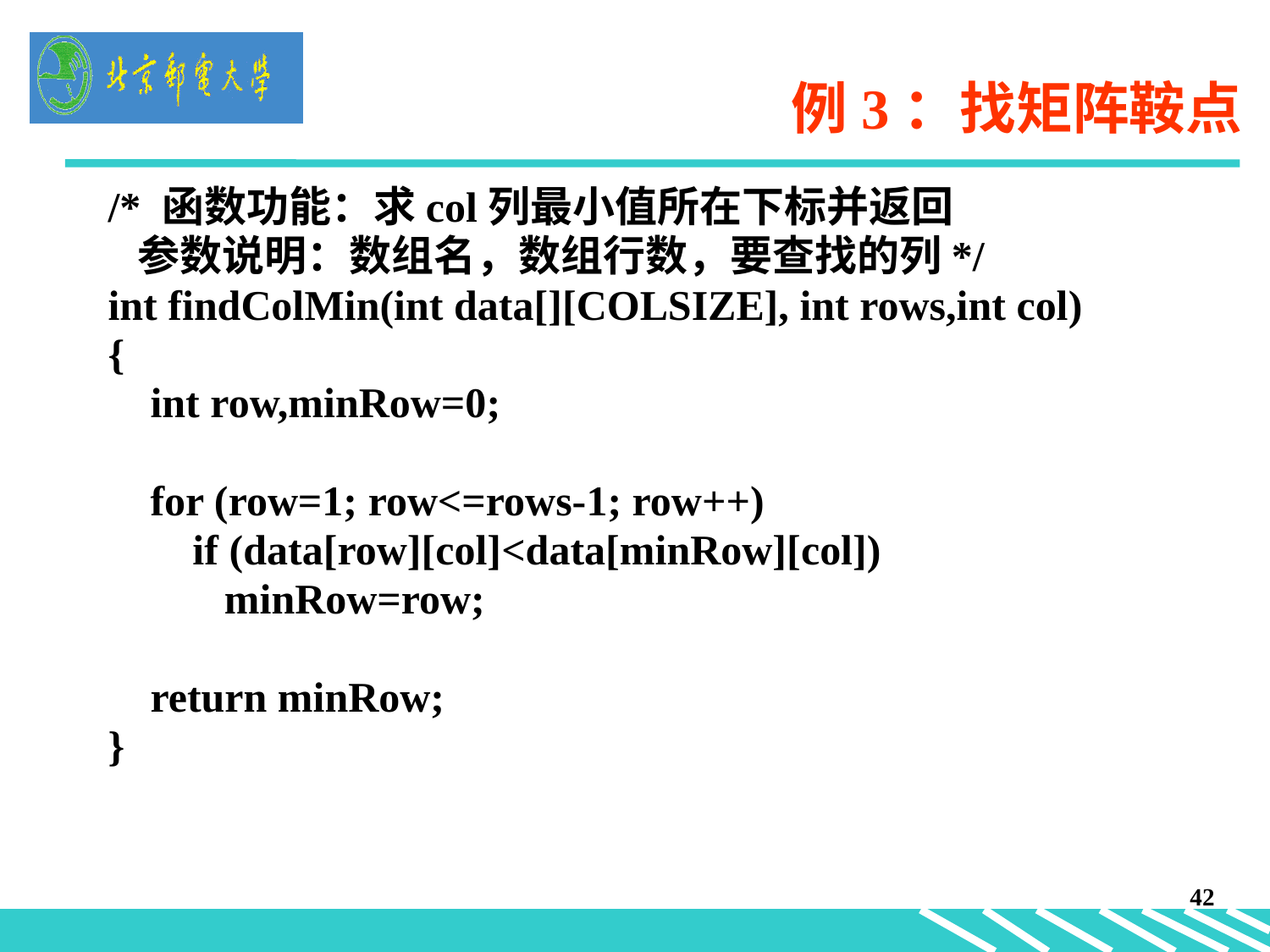

# 例3：找矩阵鞍点
/* 函数功能：求col列最小值所在下标并返回
  参数说明：数组名，数组行数，要查找的列*/
int findColMin(int data[][COLSIZE], int rows,int col)
{
    int row,minRow=0;

    for (row=1; row<=rows-1; row++)
        if (data[row][col]<data[minRow][col])
           minRow=row;

    return minRow;
}
42